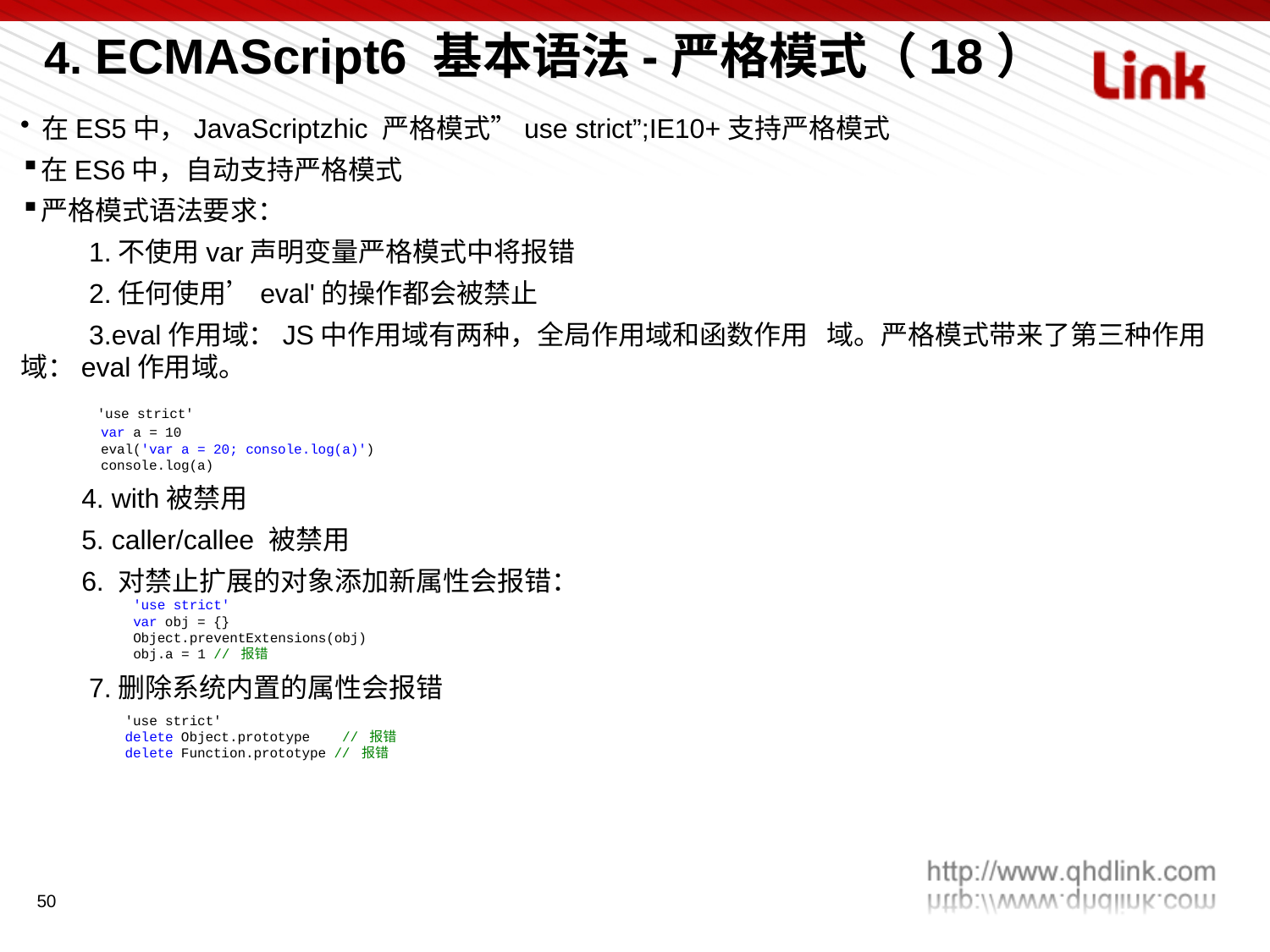

4. ECMAScript6 基本语法-严格模式（18）
在ES5中，JavaScriptzhic 严格模式”use strict”;IE10+支持严格模式
在ES6中，自动支持严格模式
严格模式语法要求：
         1.不使用var声明变量严格模式中将报错
         2.任何使用’eval'的操作都会被禁止
         3.eval作用域：JS中作用域有两种，全局作用域和函数作用   域。严格模式带来了第三种作用域：eval作用域。
          'use strict'
          var a = 10
          eval('var a = 20; console.log(a)')
          console.log(a)
        4. with被禁用
        5. caller/callee 被禁用
        6. 对禁止扩展的对象添加新属性会报错：
              'use strict'
              var obj = {}
              Object.preventExtensions(obj)
              obj.a = 1 // 报错
         7.删除系统内置的属性会报错
             'use strict'
             delete Object.prototype    // 报错
             delete Function.prototype // 报错

50